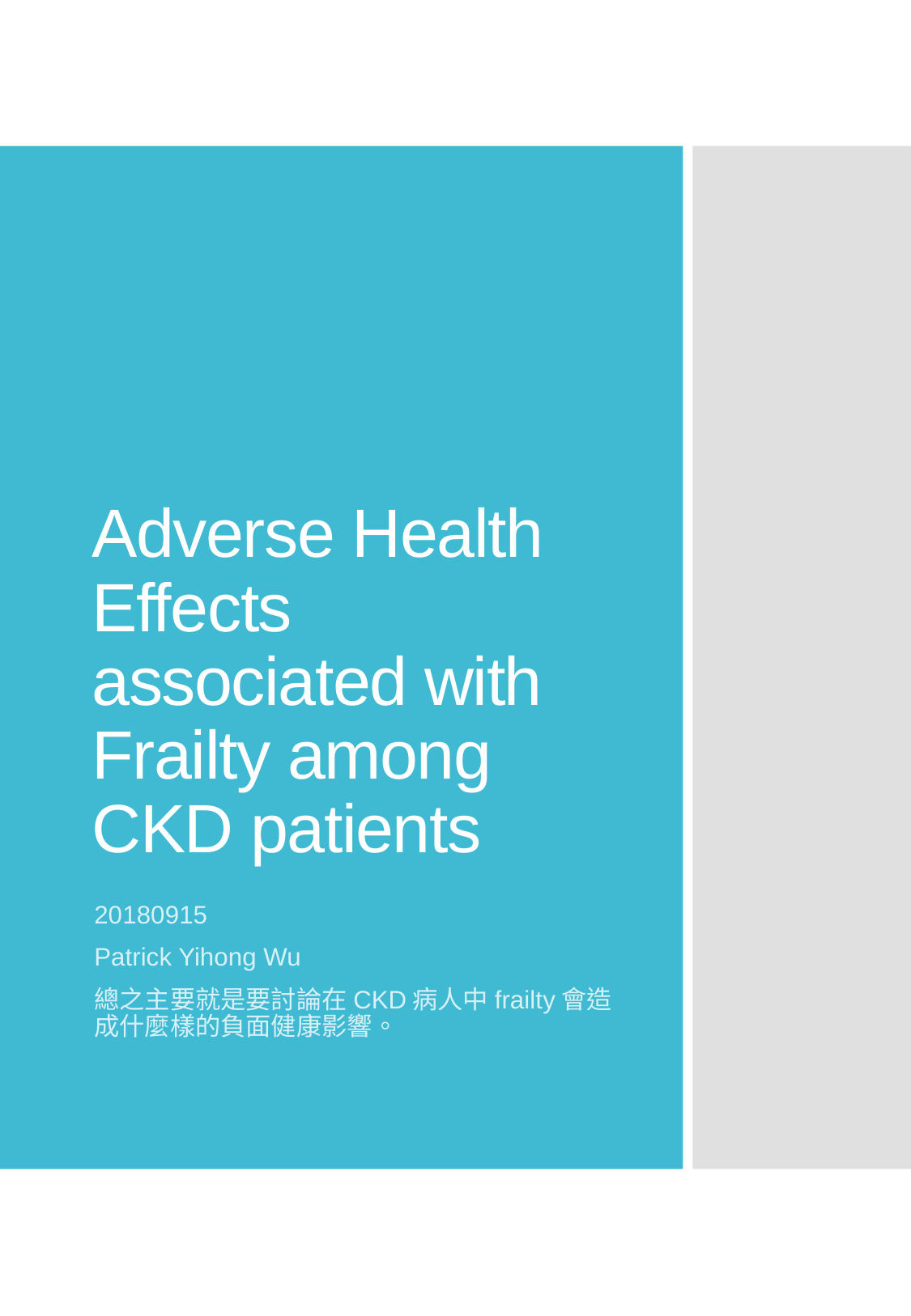

# Adverse Health Effects associated with Frailty among CKD patients
20180915
Patrick Yihong Wu
總之主要就是要討論在CKD病人中frailty會造成什麼樣的負面健康影響。